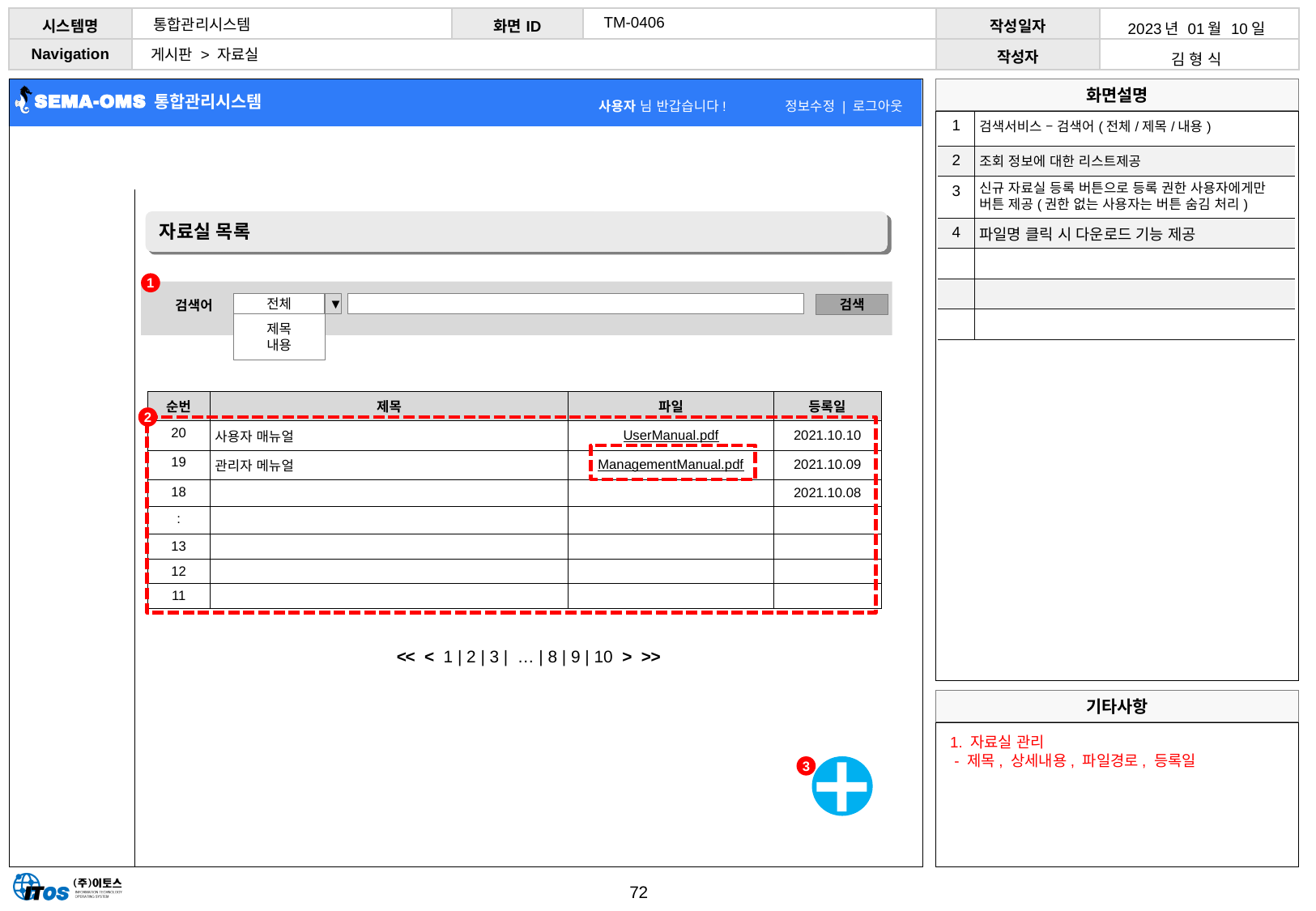

TM-0406
통합관리시스템
| 2023년 01월 10일 |
| --- |
| 김 형 식 |
게시판 > 자료실
| 1 | 검색서비스 – 검색어(전체/제목/내용) |
| --- | --- |
| 2 | 조회 정보에 대한 리스트제공 |
| 3 | 신규 자료실 등록 버튼으로 등록 권한 사용자에게만 버튼 제공(권한 없는 사용자는 버튼 숨김 처리) |
| 4 | 파일명 클릭 시 다운로드 기능 제공 |
|  |  |
|  |  |
|  |  |
자료실 목록
1

검색어
전체
▼

제목
내용
검색
| 순번 | 제목 | 파일 | 등록일 |
| --- | --- | --- | --- |
| 20 | 사용자 매뉴얼 | UserManual.pdf | 2021.10.10 |
| 19 | 관리자 메뉴얼 | ManagementManual.pdf | 2021.10.09 |
| 18 |  |  | 2021.10.08 |
| : |  |  |  |
| 13 |  |  |  |
| 12 |  |  |  |
| 11 |  |  |  |
2

<<  <  1 | 2 | 3 |  … | 8 | 9 | 10  >  >>
1. 자료실 관리
 - 제목, 상세내용, 파일경로, 등록일

3